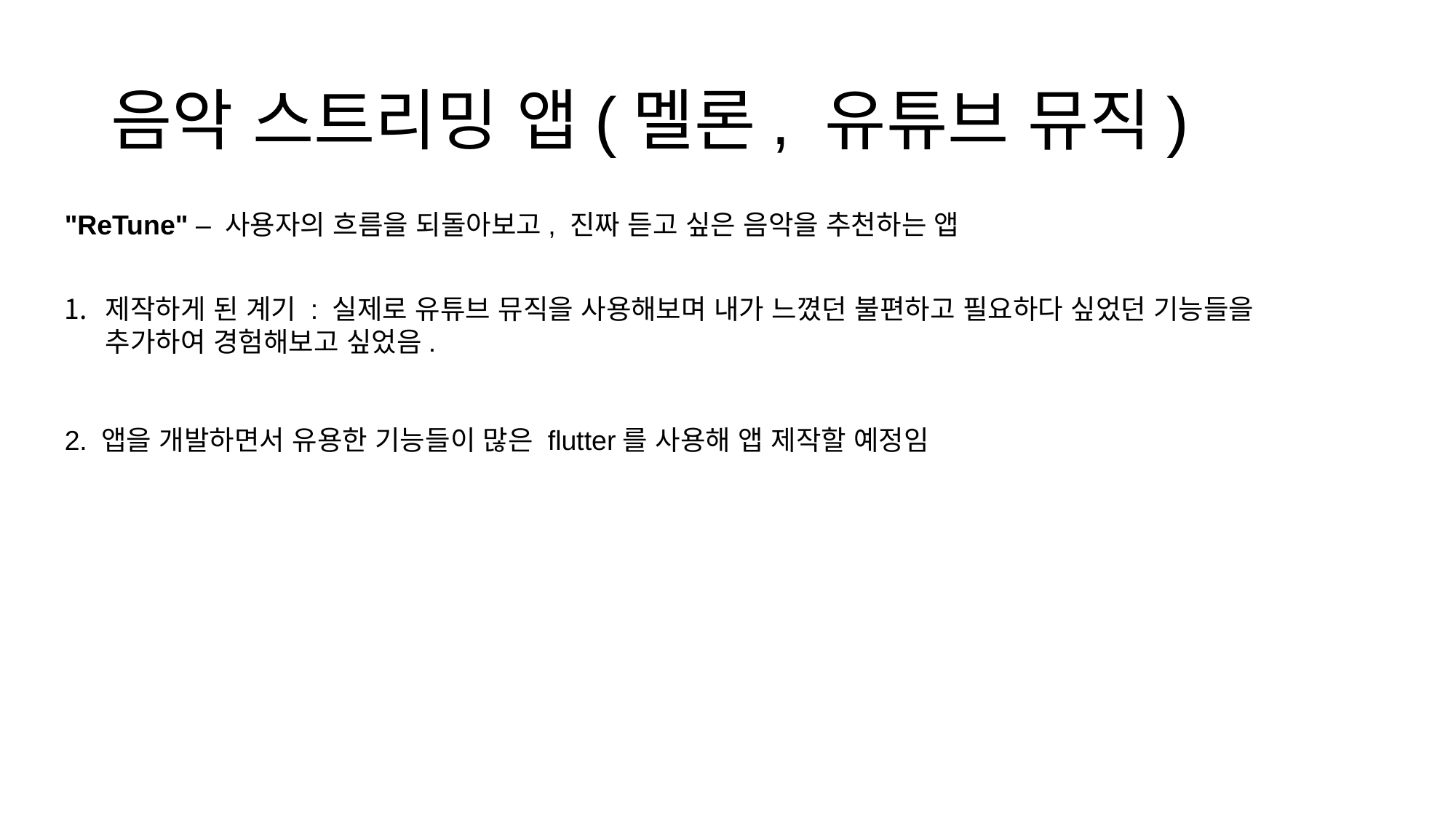

# 음악 스트리밍 앱(멜론, 유튜브 뮤직)
"ReTune" – 사용자의 흐름을 되돌아보고, 진짜 듣고 싶은 음악을 추천하는 앱
제작하게 된 계기 : 실제로 유튜브 뮤직을 사용해보며 내가 느꼈던 불편하고 필요하다 싶었던 기능들을 추가하여 경험해보고 싶었음.

2. 앱을 개발하면서 유용한 기능들이 많은 flutter를 사용해 앱 제작할 예정임